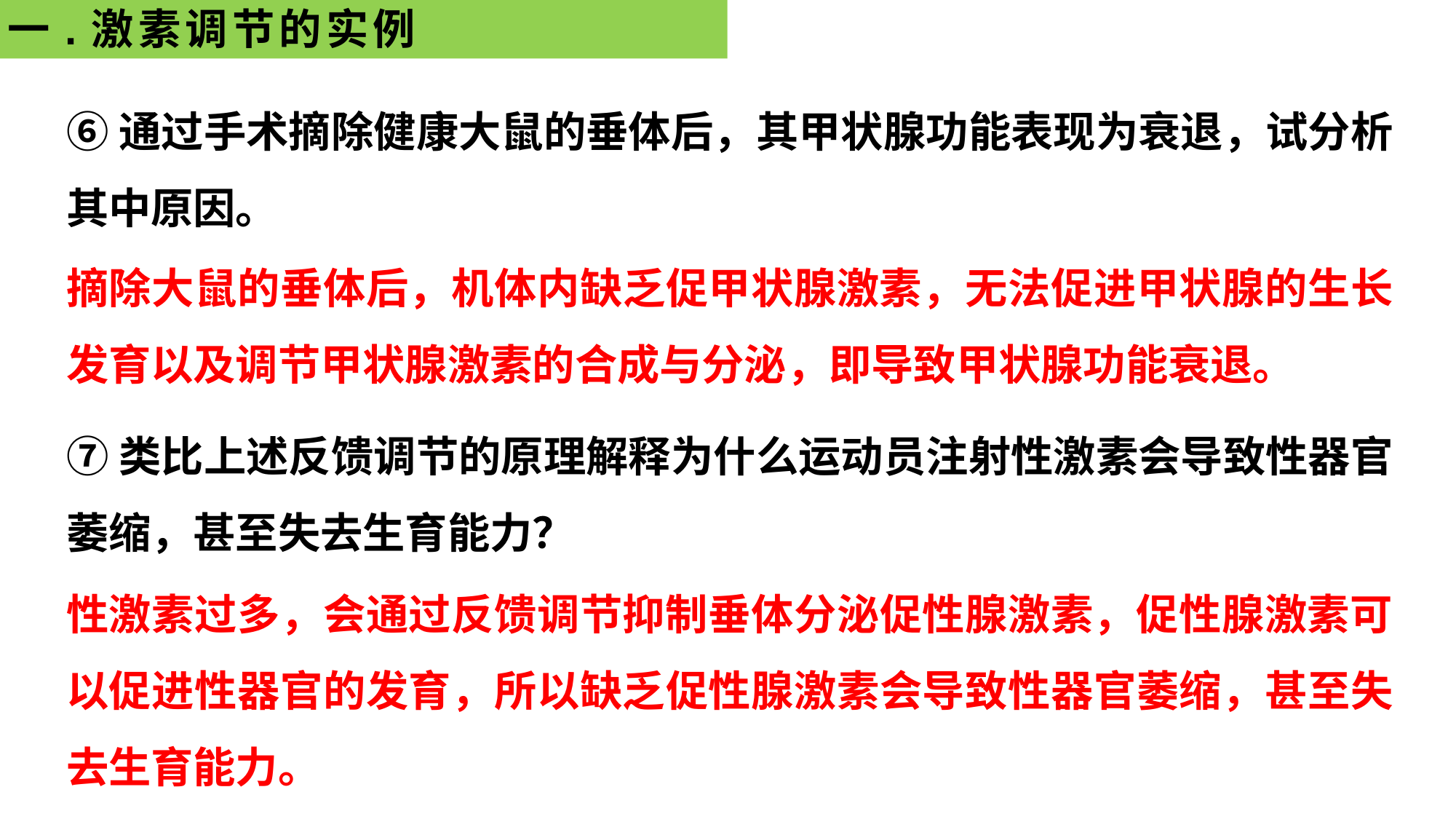

一.激素调节的实例
⑥通过手术摘除健康大鼠的垂体后，其甲状腺功能表现为衰退，试分析其中原因。
摘除大鼠的垂体后，机体内缺乏促甲状腺激素，无法促进甲状腺的生长发育以及调节甲状腺激素的合成与分泌，即导致甲状腺功能衰退。
⑦类比上述反馈调节的原理解释为什么运动员注射性激素会导致性器官萎缩，甚至失去生育能力？
性激素过多，会通过反馈调节抑制垂体分泌促性腺激素，促性腺激素可以促进性器官的发育，所以缺乏促性腺激素会导致性器官萎缩，甚至失去生育能力。